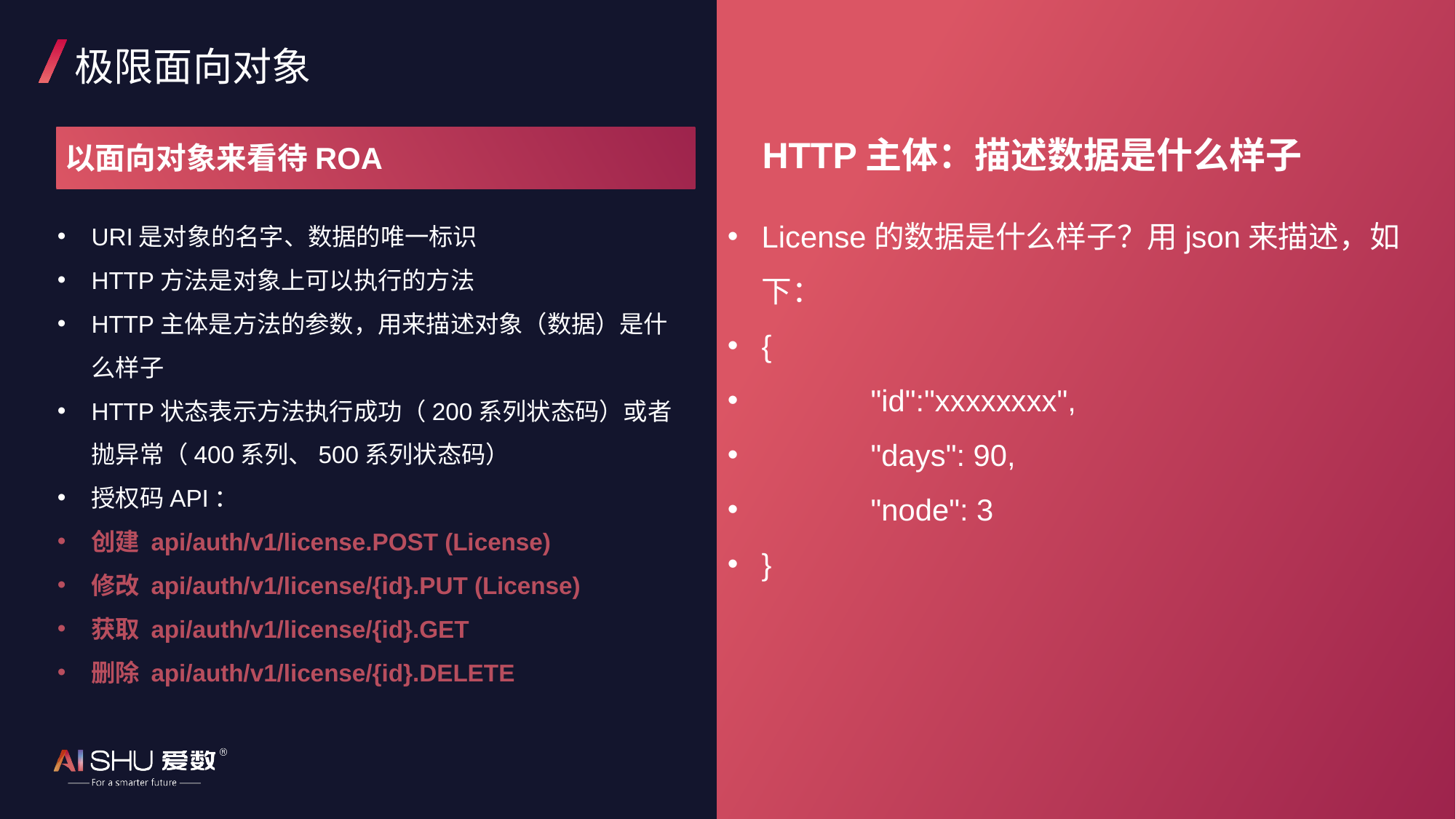

HTTP主体：描述数据是什么样子
License的数据是什么样子？用json来描述，如下：
{
	"id":"xxxxxxxx",
	"days": 90,
	"node": 3
}
# 极限面向对象

以面向对象来看待ROA
URI是对象的名字、数据的唯一标识
HTTP方法是对象上可以执行的方法
HTTP主体是方法的参数，用来描述对象（数据）是什么样子
HTTP状态表示方法执行成功（200系列状态码）或者抛异常（400系列、500系列状态码）
授权码API：
创建 api/auth/v1/license.POST (License)
修改 api/auth/v1/license/{id}.PUT (License)
获取 api/auth/v1/license/{id}.GET
删除 api/auth/v1/license/{id}.DELETE